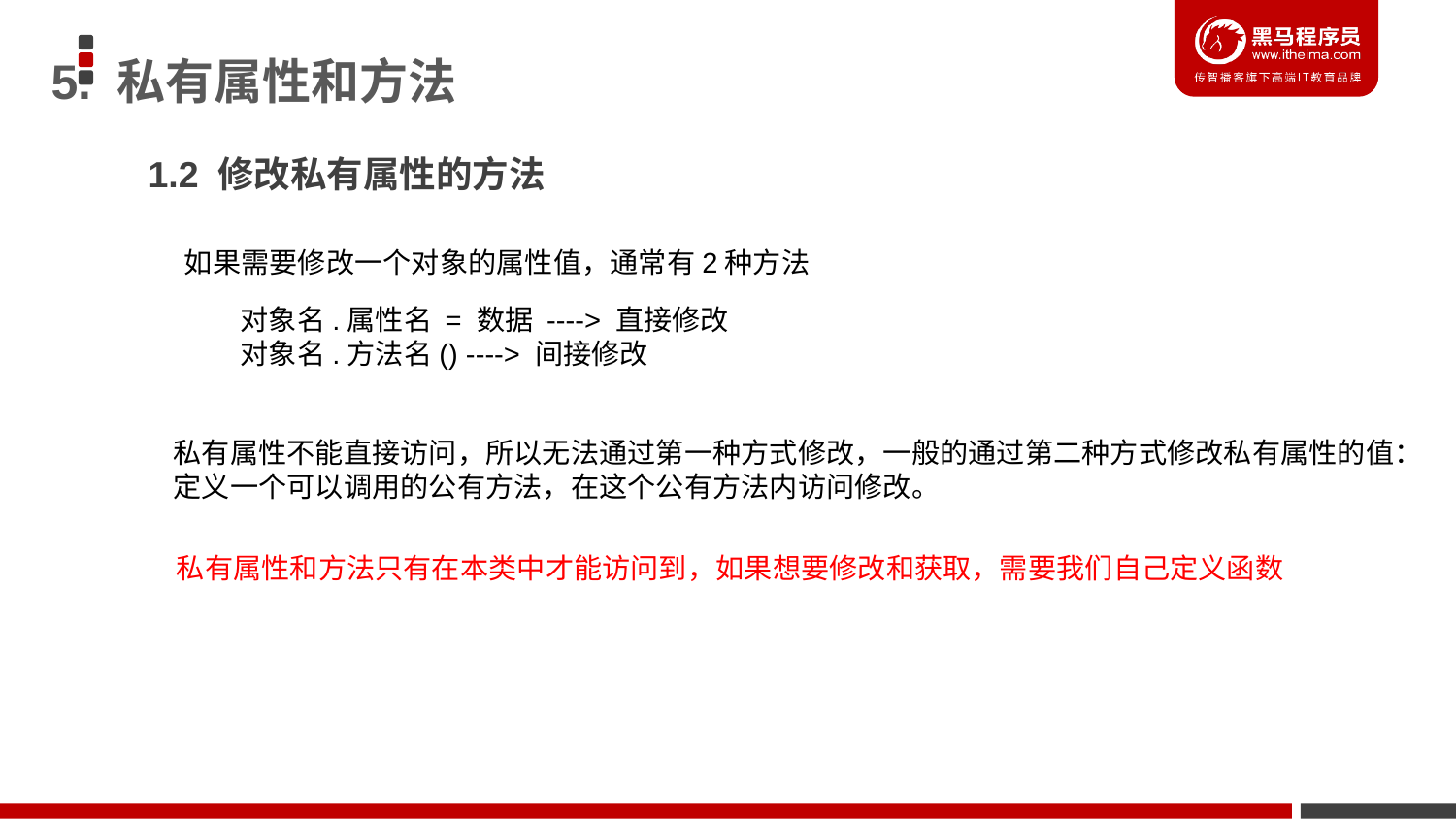

5. 私有属性和方法
1.2 修改私有属性的方法
如果需要修改一个对象的属性值，通常有2种方法
对象名.属性名 = 数据 ----> 直接修改
对象名.方法名() ----> 间接修改
私有属性不能直接访问，所以无法通过第一种方式修改，一般的通过第二种方式修改私有属性的值：
定义一个可以调用的公有方法，在这个公有方法内访问修改。
私有属性和方法只有在本类中才能访问到，如果想要修改和获取，需要我们自己定义函数